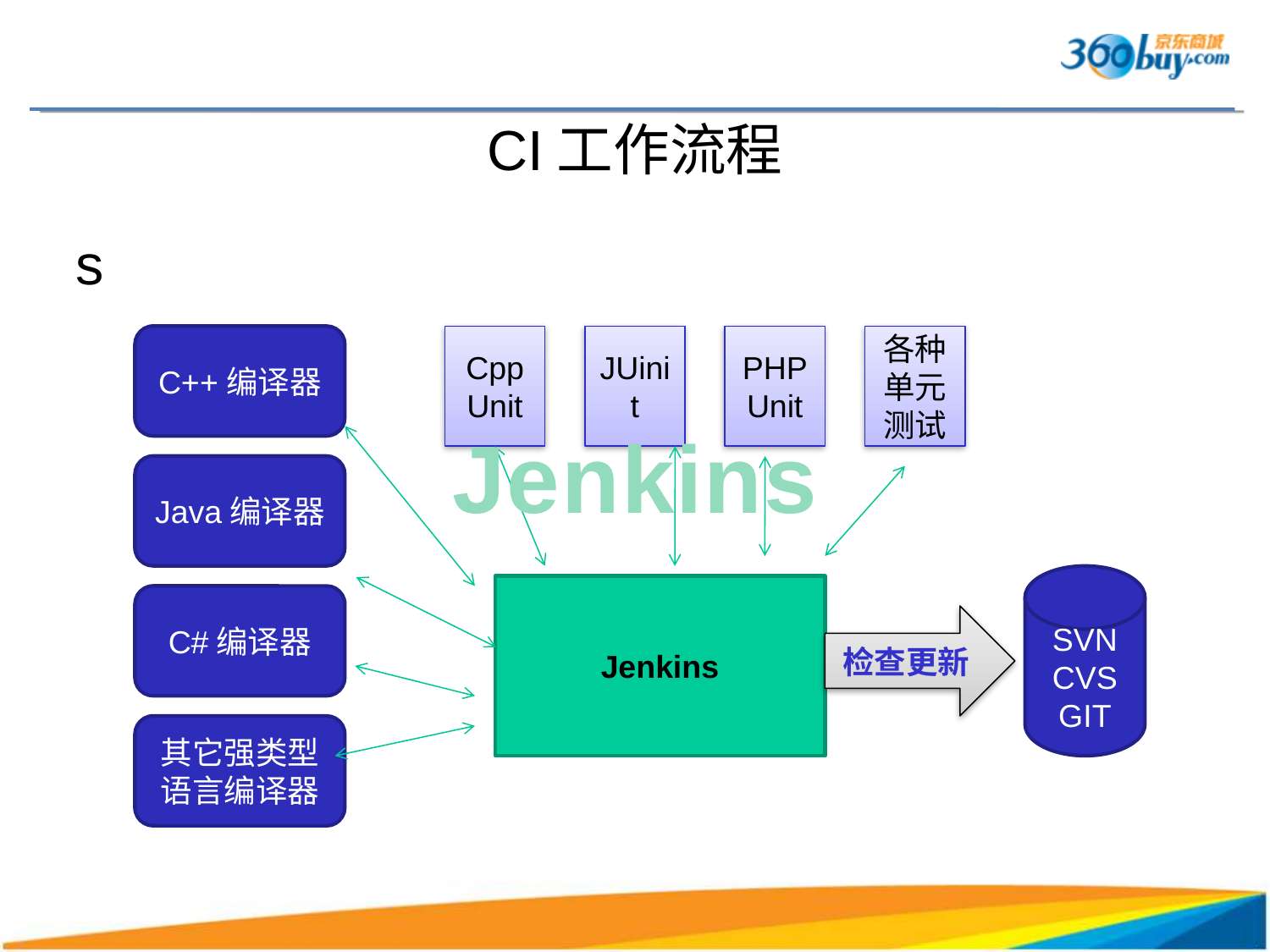

# CI工作流程
s
C++编译器
CppUnit
JUinit
PHPUnit
各种单元测试
Jenkins
Java编译器
SVN
CVS
GIT
Jenkins
C#编译器
检查更新
其它强类型语言编译器